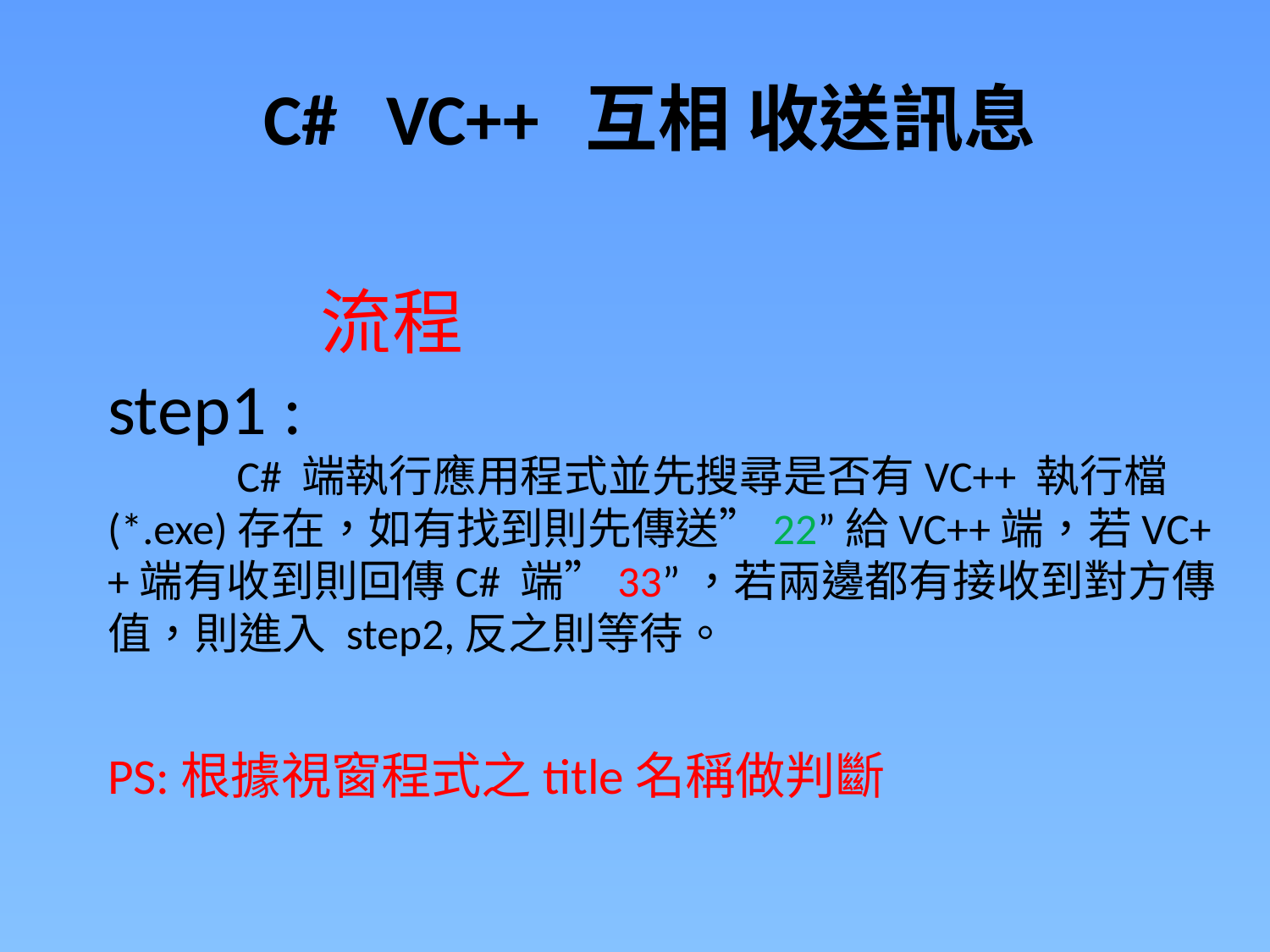

C#   VC++  互相 收送訊息

# 流程 step1 : C# 端執行應用程式並先搜尋是否有VC++ 執行檔(*.exe)存在，如有找到則先傳送”22”給VC++端，若VC++端有收到則回傳C# 端”33”，若兩邊都有接收到對方傳值，則進入 step2,反之則等待。 PS:根據視窗程式之title名稱做判斷